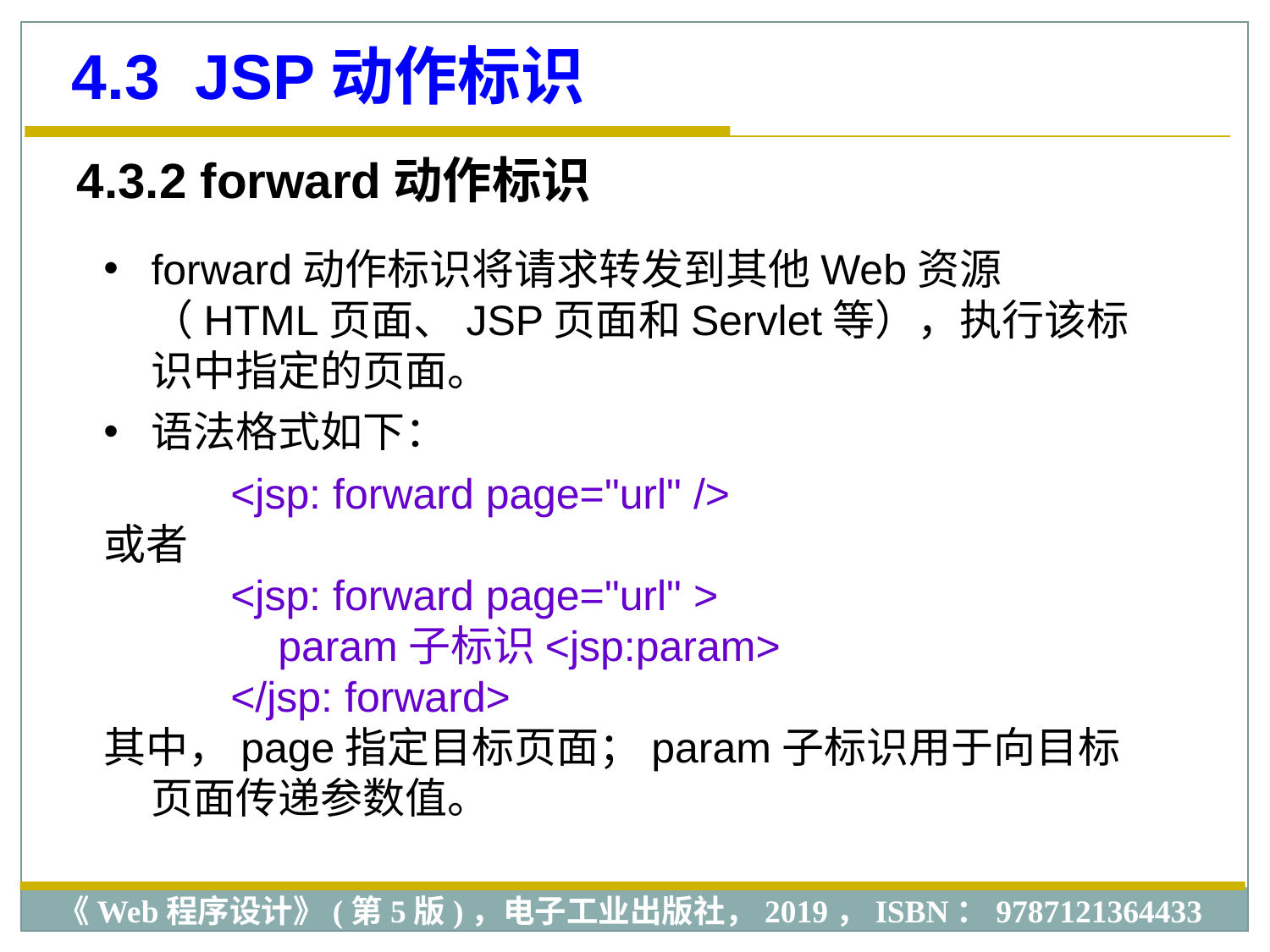

4.3  JSP动作标识
4.3.2 forward动作标识
forward动作标识将请求转发到其他Web资源（HTML页面、JSP页面和Servlet等），执行该标识中指定的页面。
语法格式如下：
<jsp: forward page="url" />
或者
<jsp: forward page="url" >
    param子标识<jsp:param>
</jsp: forward>
其中，page指定目标页面；param子标识用于向目标页面传递参数值。